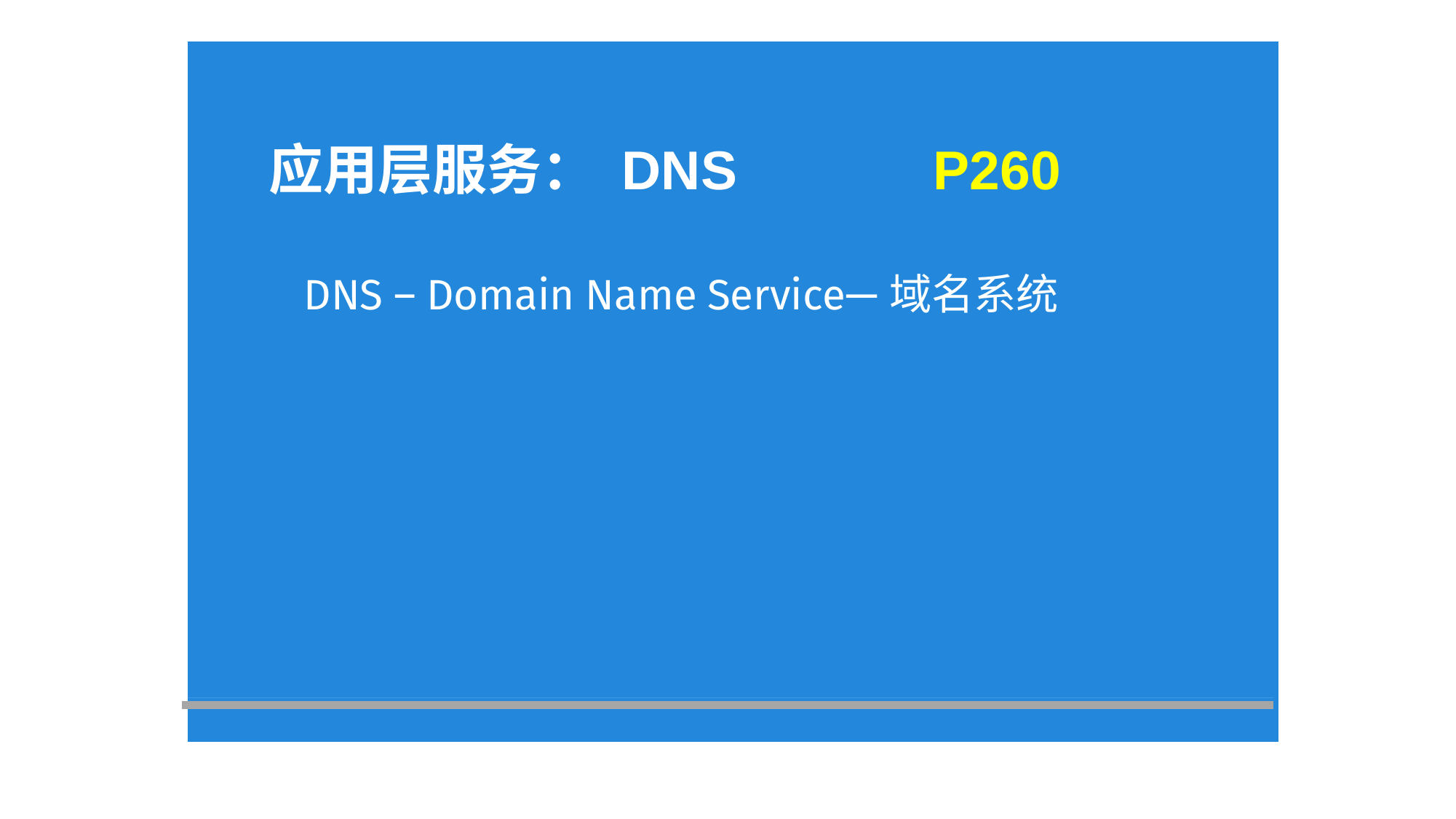

应用层服务： DNS             P260
DNS – Domain Name Service—域名系统